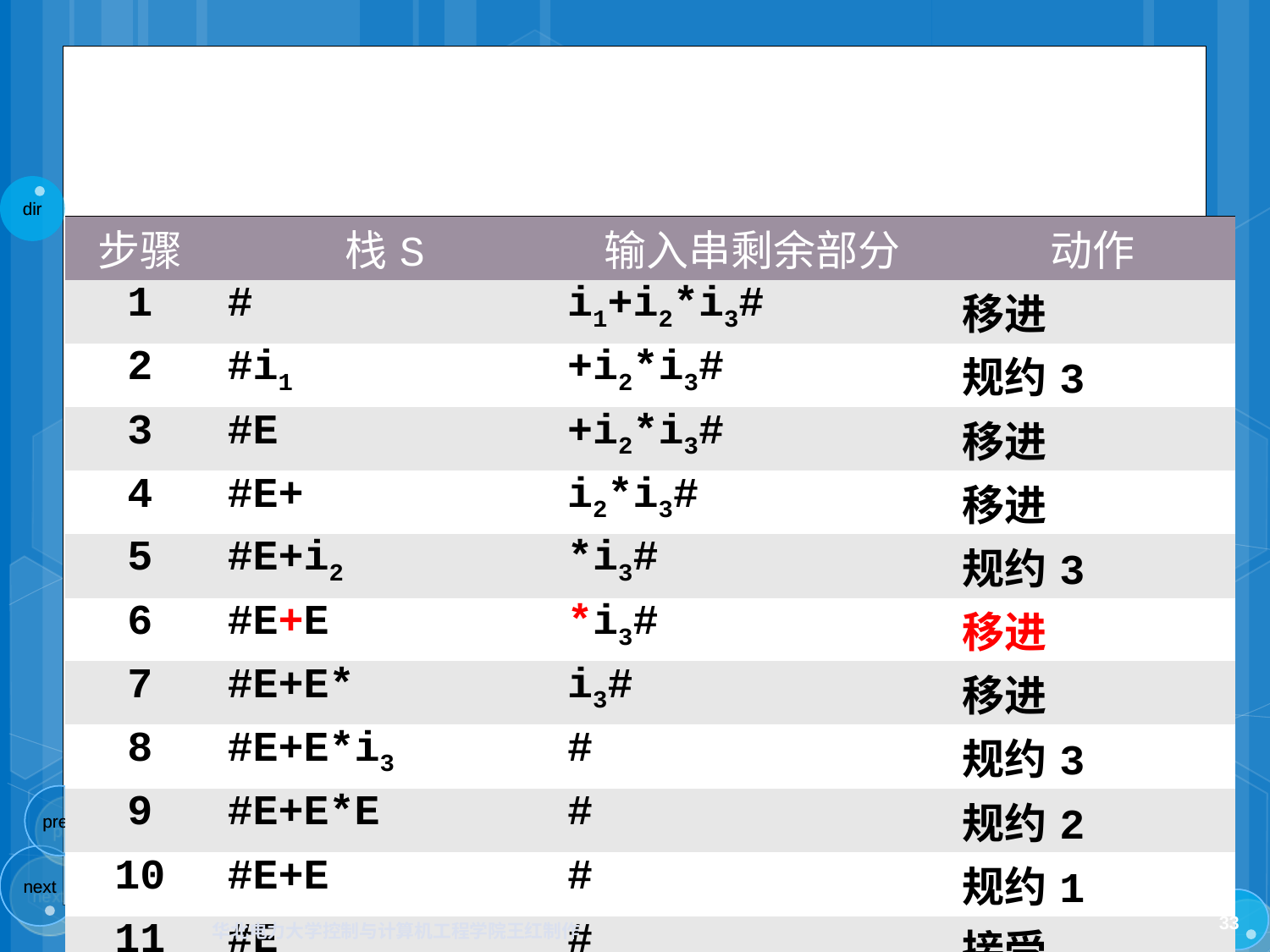

| 步骤 | 栈S | 输入串剩余部分 | 动作 |
| --- | --- | --- | --- |
| 1 | # | i1+i2\*i3# | 移进 |
| 2 | #i1 | +i2\*i3# | 规约3 |
| 3 | #E | +i2\*i3# | 移进 |
| 4 | #E+ | i2\*i3# | 移进 |
| 5 | #E+i2 | \*i3# | 规约3 |
| 6 | #E+E | \*i3# | 移进 |
| 7 | #E+E\* | i3# | 移进 |
| 8 | #E+E\*i3 | # | 规约3 |
| 9 | #E+E\*E | # | 规约2 |
| 10 | #E+E | # | 规约1 |
| 11 | #E | # | 接受 |
33
华北电力大学控制与计算机工程学院王红制作